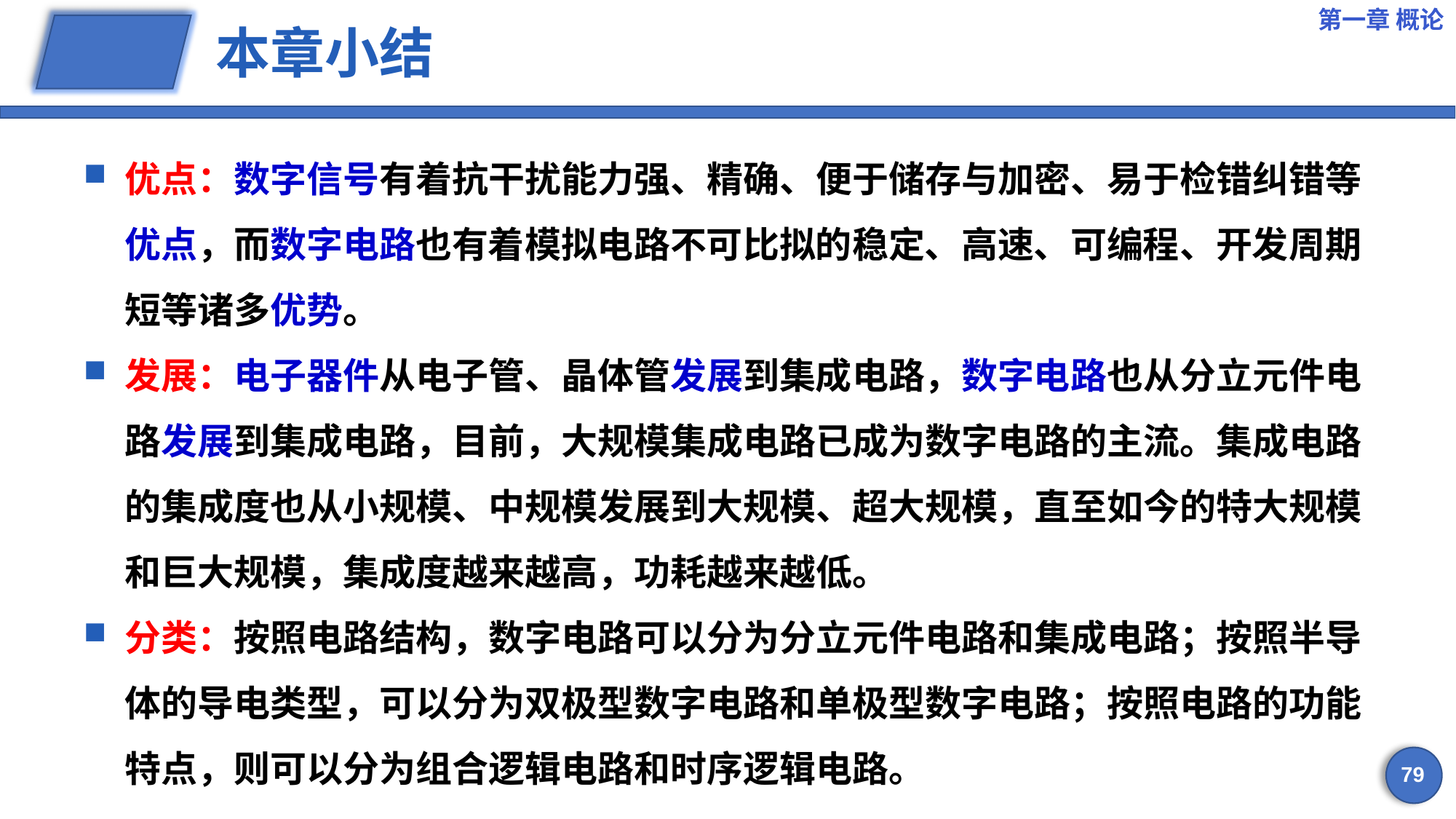

第一章 概论
# 本章小结

优点：数字信号有着抗干扰能力强、精确、便于储存与加密、易于检错纠错等优点，而数字电路也有着模拟电路不可比拟的稳定、高速、可编程、开发周期短等诸多优势。
发展：电子器件从电子管、晶体管发展到集成电路，数字电路也从分立元件电路发展到集成电路，目前，大规模集成电路已成为数字电路的主流。集成电路的集成度也从小规模、中规模发展到大规模、超大规模，直至如今的特大规模和巨大规模，集成度越来越高，功耗越来越低。
分类：按照电路结构，数字电路可以分为分立元件电路和集成电路；按照半导体的导电类型，可以分为双极型数字电路和单极型数字电路；按照电路的功能特点，则可以分为组合逻辑电路和时序逻辑电路。
79